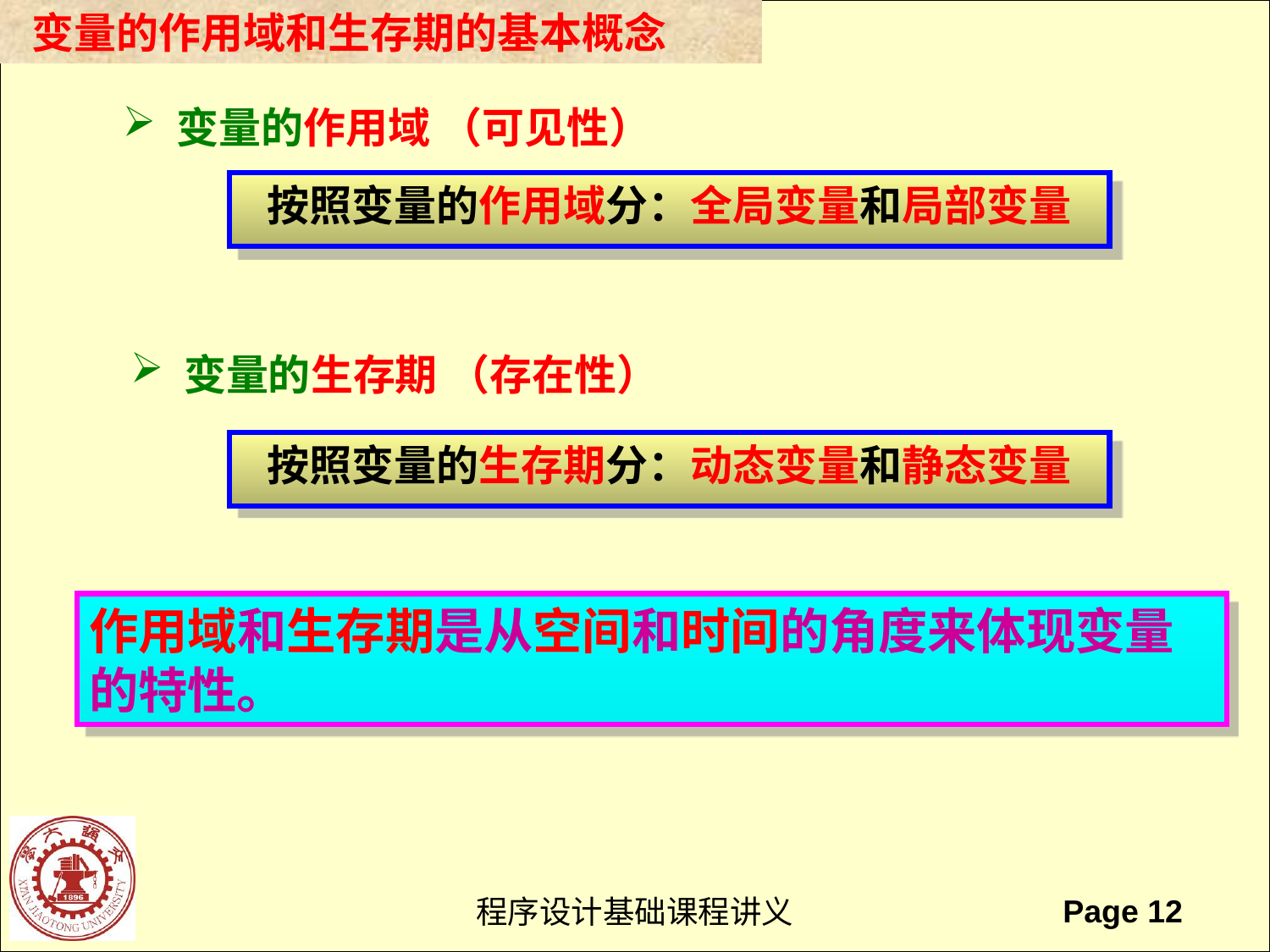

变量的作用域和生存期的基本概念
 变量的作用域 （可见性）
按照变量的作用域分：全局变量和局部变量
 变量的生存期 （存在性）
按照变量的生存期分：动态变量和静态变量
作用域和生存期是从空间和时间的角度来体现变量的特性。